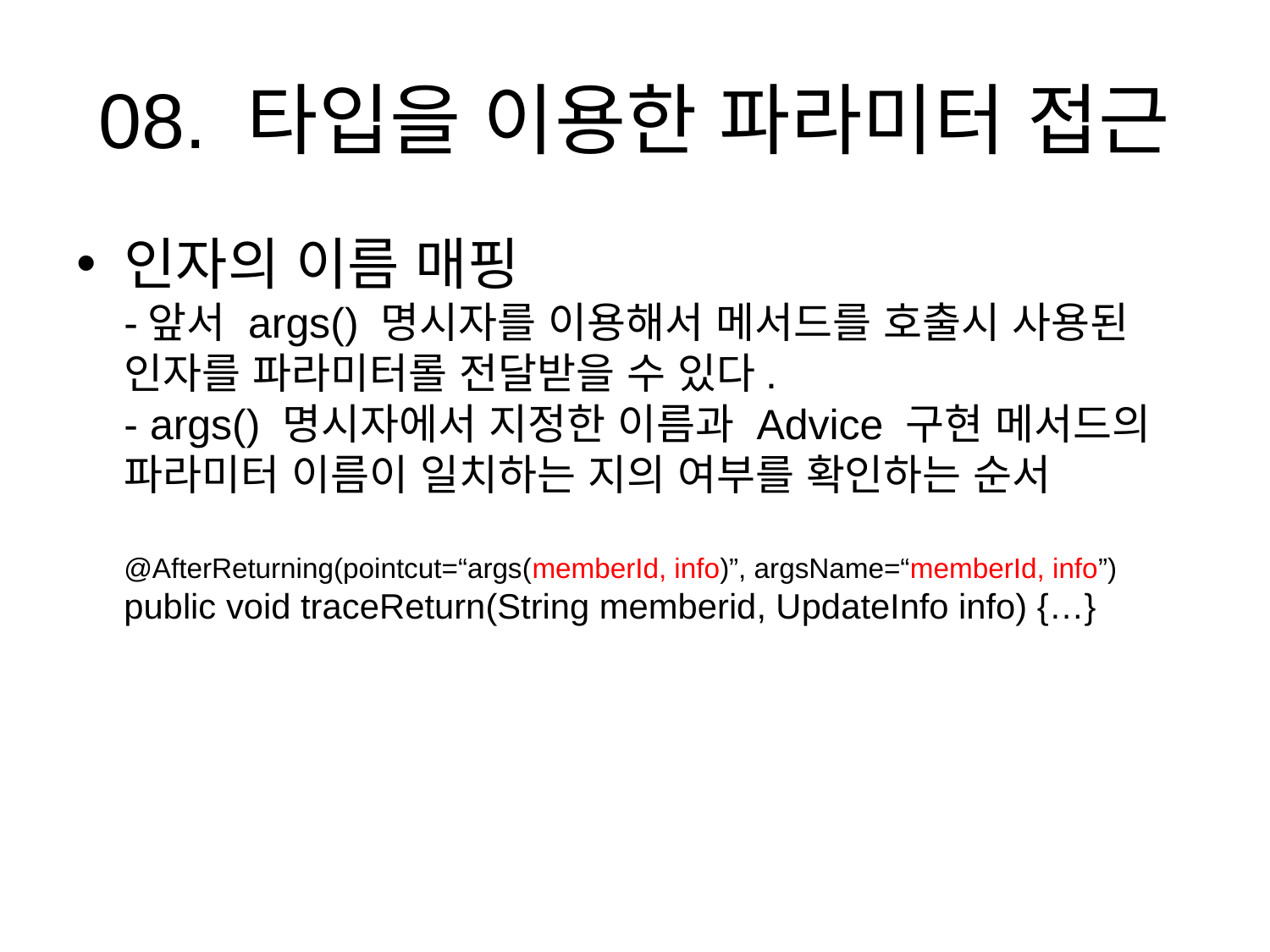

# 08. 타입을 이용한 파라미터 접근
인자의 이름 매핑
-앞서 args() 명시자를 이용해서 메서드를 호출시 사용된 인자를 파라미터롤 전달받을 수 있다.
- args() 명시자에서 지정한 이름과 Advice 구현 메서드의 파라미터 이름이 일치하는 지의 여부를 확인하는 순서
@AfterReturning(pointcut=“args(memberId, info)”, argsName=“memberId, info”)
public void traceReturn(String memberid, UpdateInfo info) {…}